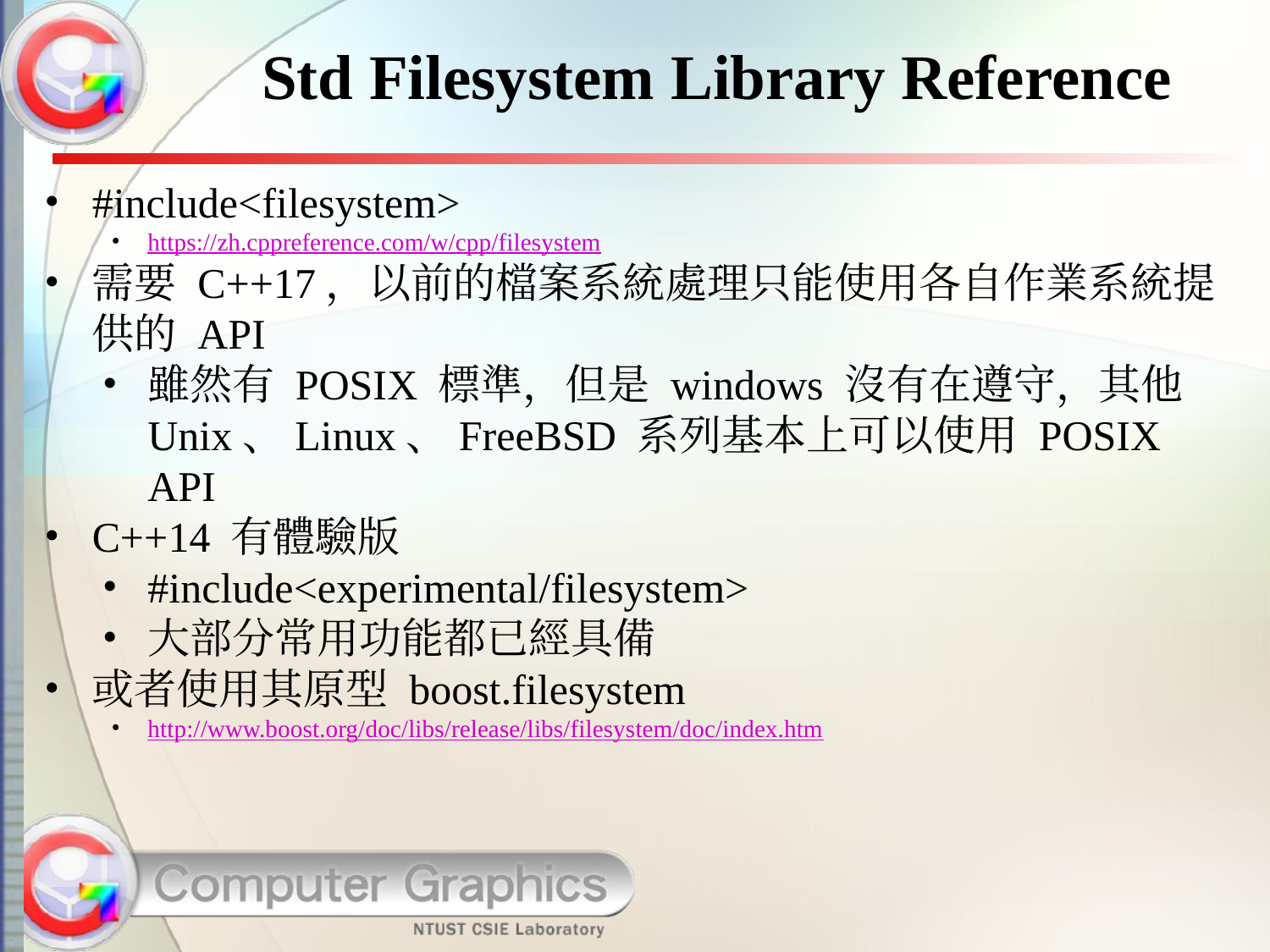

# Std Filesystem Library Reference
#include<filesystem>
https://zh.cppreference.com/w/cpp/filesystem
需要 C++17，以前的檔案系統處理只能使用各自作業系統提供的 API
雖然有 POSIX 標準，但是 windows 沒有在遵守，其他 Unix、Linux、FreeBSD 系列基本上可以使用 POSIX API
C++14 有體驗版
#include<experimental/filesystem>
大部分常用功能都已經具備
或者使用其原型 boost.filesystem
http://www.boost.org/doc/libs/release/libs/filesystem/doc/index.htm